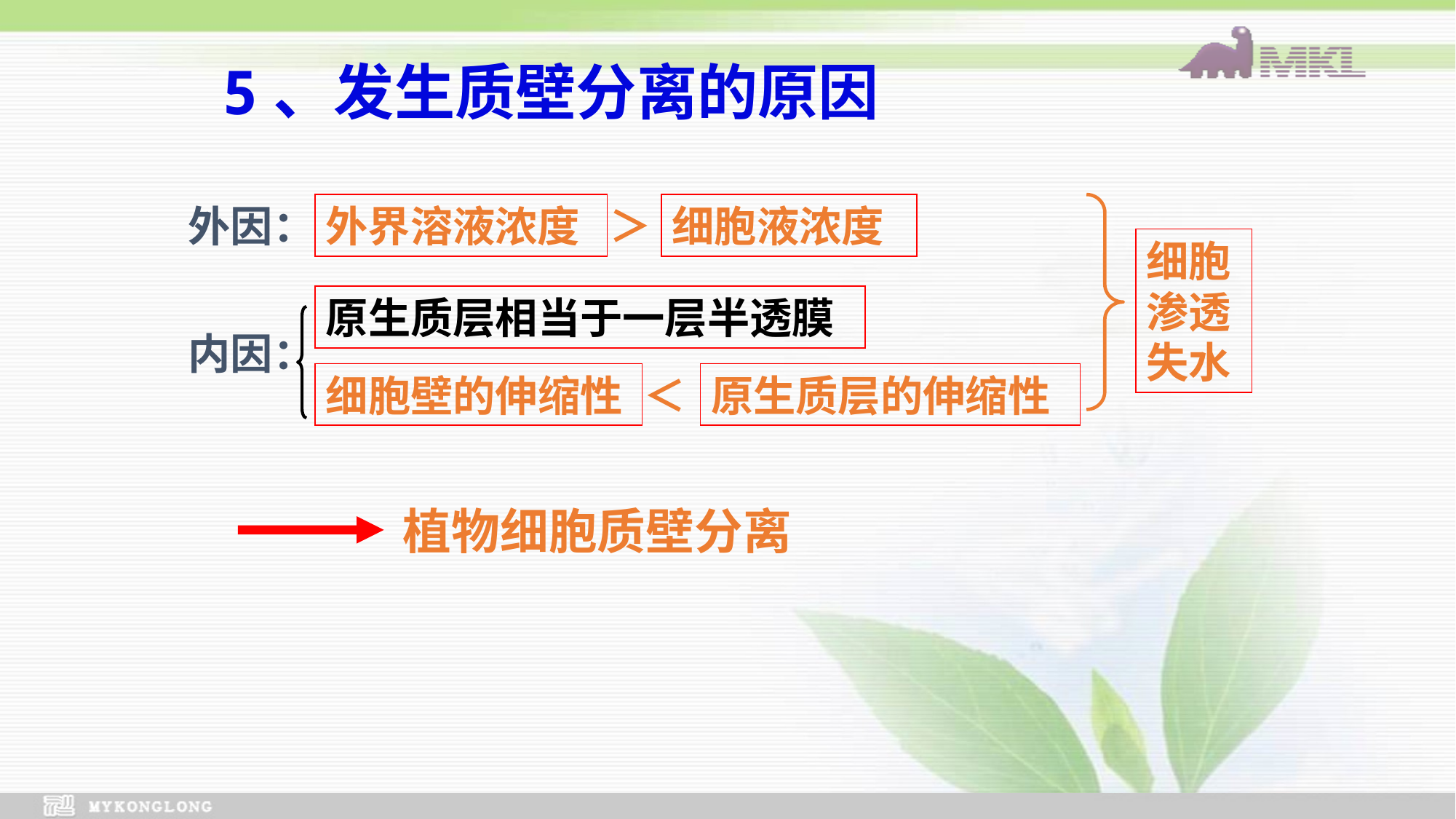

5、发生质壁分离的原因
外因：
外界溶液浓度
＞
细胞液浓度

细胞渗透失水
原生质层相当于一层半透膜

内因：
细胞壁的伸缩性
＜
原生质层的伸缩性
植物细胞质壁分离